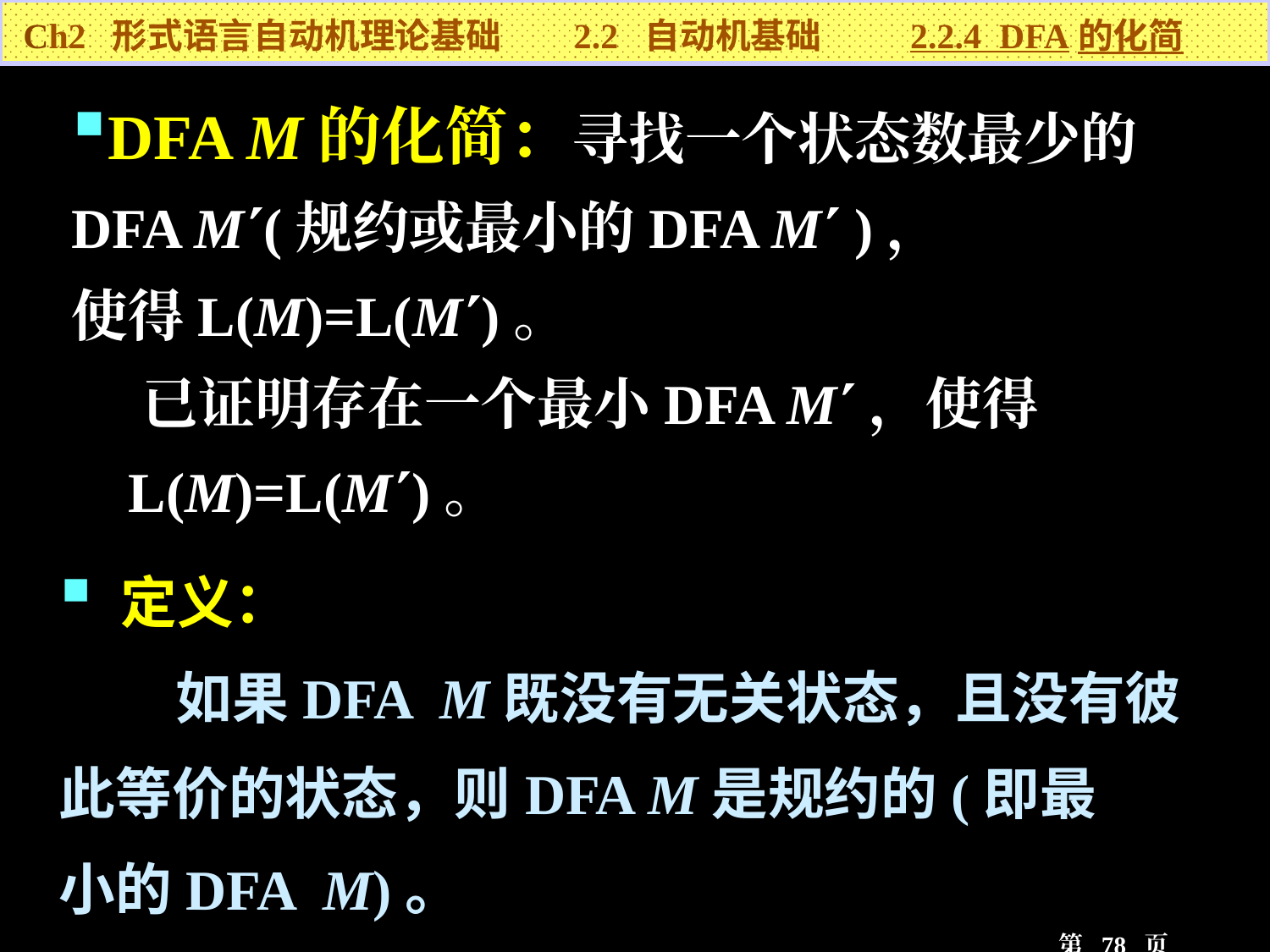

Ch2  形式语言自动机理论基础        2.2  自动机基础          2.2.4  DFA的化简
DFA M的化简：寻找一个状态数最少的
DFA M′(规约或最小的DFA M′ )，
使得L(M)=L(M′)。
    已证明存在一个最小DFA M′，使得
    L(M)=L(M′)。
 定义：
        如果DFA  M既没有无关状态，且没有彼
此等价的状态，则DFA M是规约的(即最
小的DFA  M)。